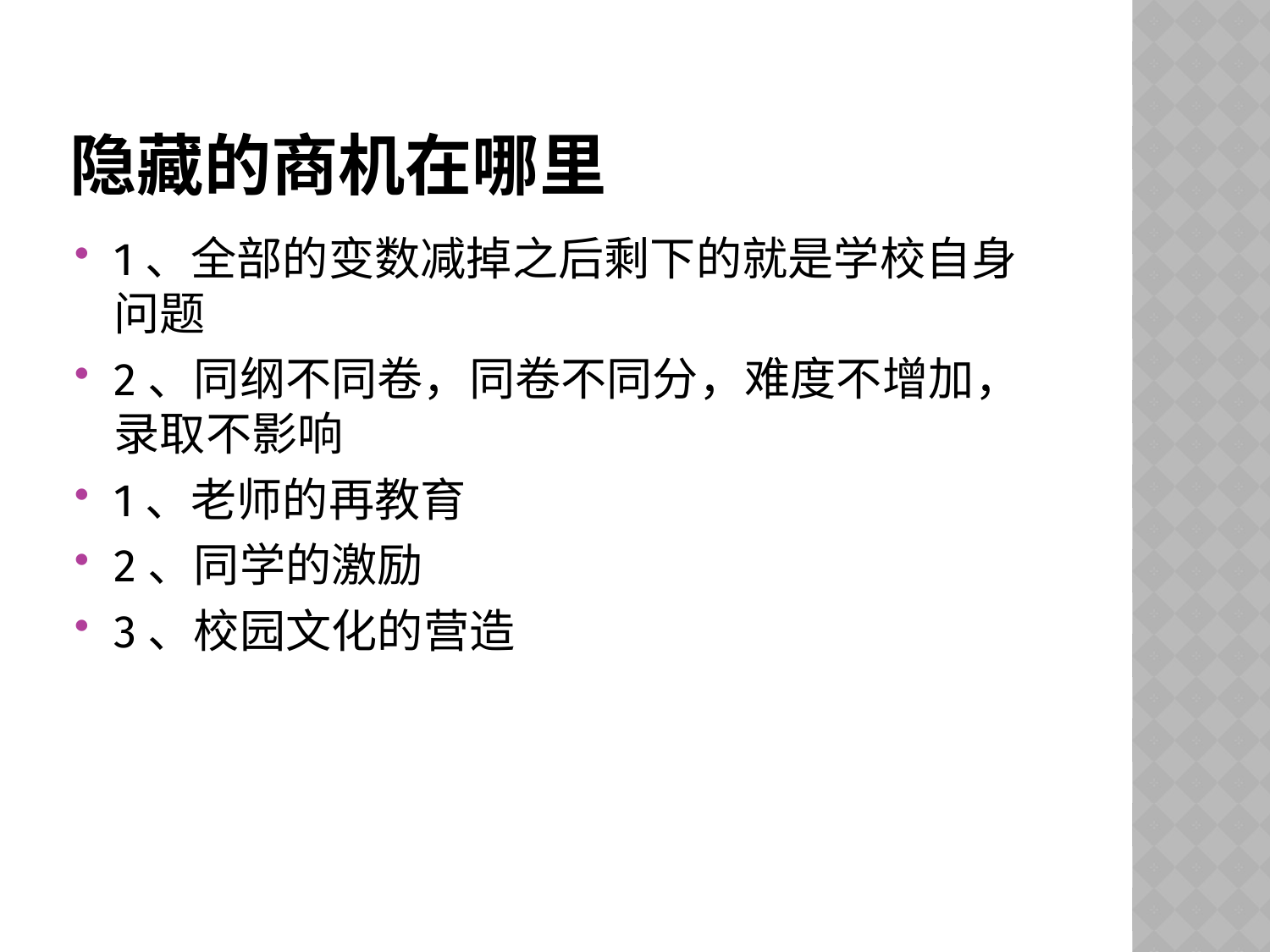

# 隐藏的商机在哪里
1、全部的变数减掉之后剩下的就是学校自身问题
2、同纲不同卷，同卷不同分，难度不增加，录取不影响
1、老师的再教育
2、同学的激励
3、校园文化的营造